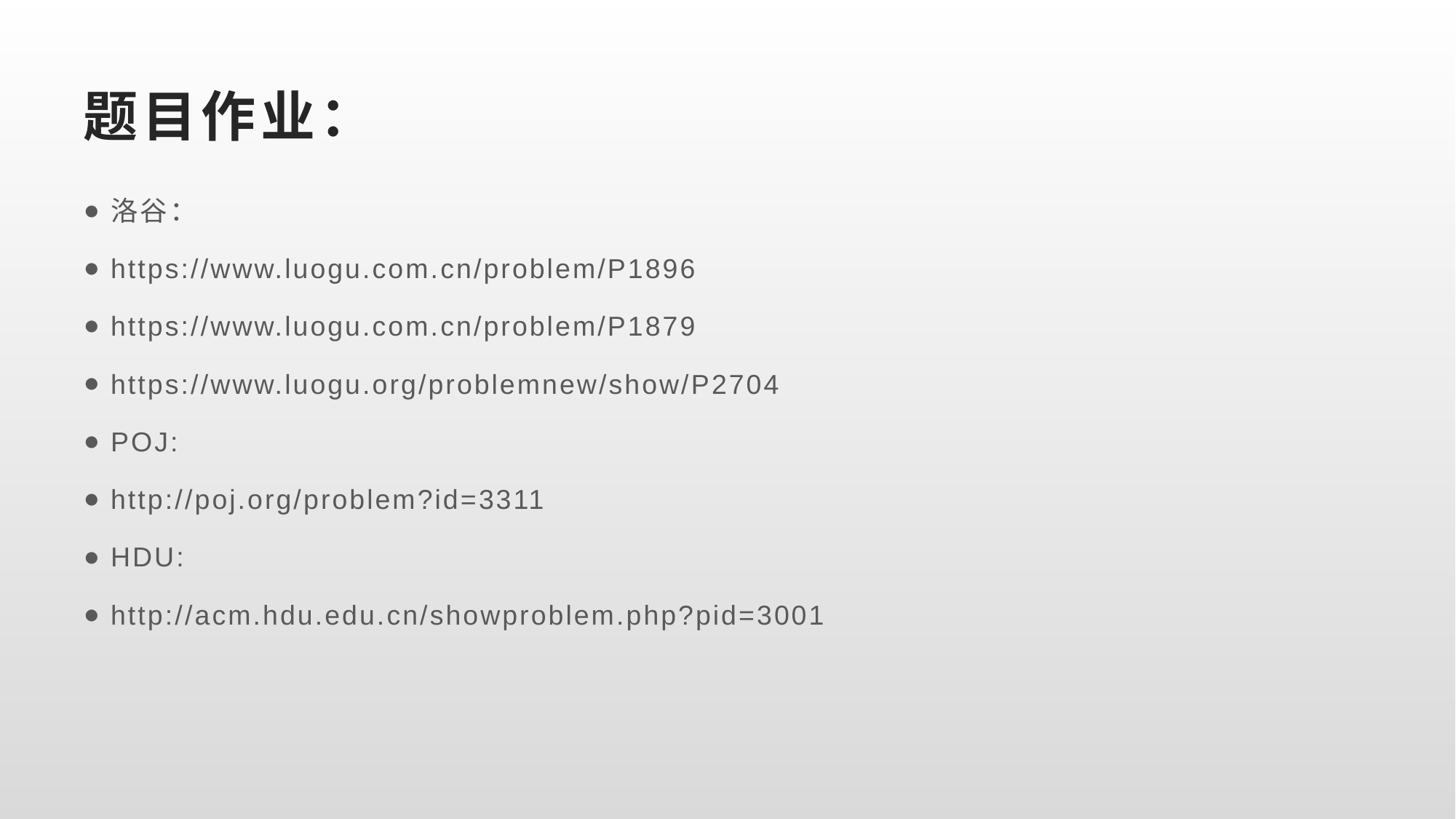

# 题目作业：
洛谷：
https://www.luogu.com.cn/problem/P1896
https://www.luogu.com.cn/problem/P1879
https://www.luogu.org/problemnew/show/P2704
POJ:
http://poj.org/problem?id=3311
HDU:
http://acm.hdu.edu.cn/showproblem.php?pid=3001